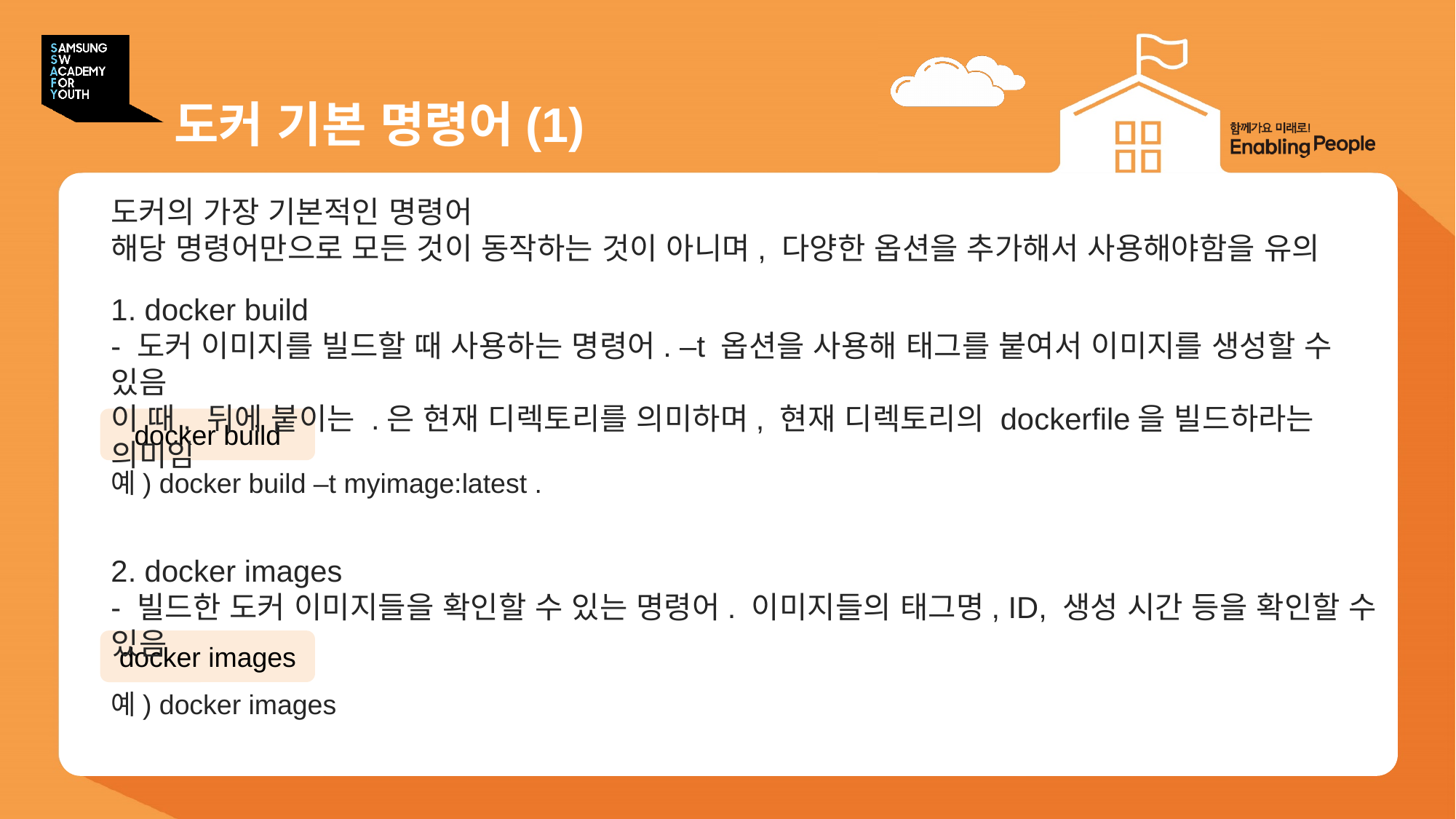

# 도커 기본 명령어(1)
도커의 가장 기본적인 명령어
해당 명령어만으로 모든 것이 동작하는 것이 아니며, 다양한 옵션을 추가해서 사용해야함을 유의
1. docker build
- 도커 이미지를 빌드할 때 사용하는 명령어. –t 옵션을 사용해 태그를 붙여서 이미지를 생성할 수 있음
이 때, 뒤에 붙이는 .은 현재 디렉토리를 의미하며, 현재 디렉토리의 dockerfile을 빌드하라는 의미임
docker build
예) docker build –t myimage:latest .
2. docker images
- 빌드한 도커 이미지들을 확인할 수 있는 명령어. 이미지들의 태그명, ID, 생성 시간 등을 확인할 수 있음
docker images
예) docker images